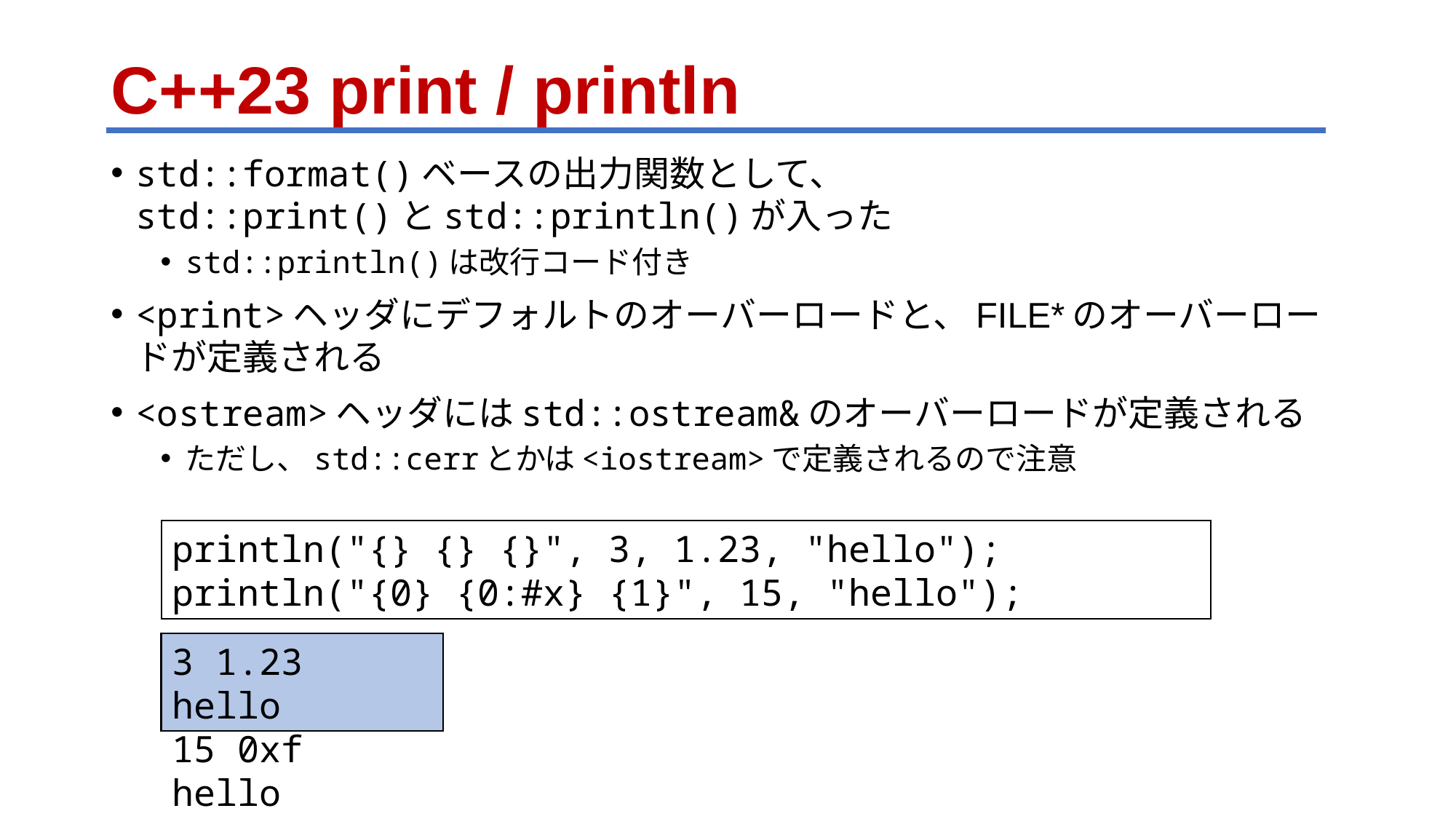

# C++23 print / println
std::format()ベースの出力関数として、
std::print()とstd::println()が入った
std::println()は改行コード付き
<print>ヘッダにデフォルトのオーバーロードと、FILE*のオーバーロードが定義される
<ostream>ヘッダにはstd::ostream&のオーバーロードが定義される
ただし、std::cerrとかは<iostream>で定義されるので注意
println("{} {} {}", 3, 1.23, "hello");
println("{0} {0:#x} {1}", 15, "hello");
3 1.23 hello
15 0xf hello